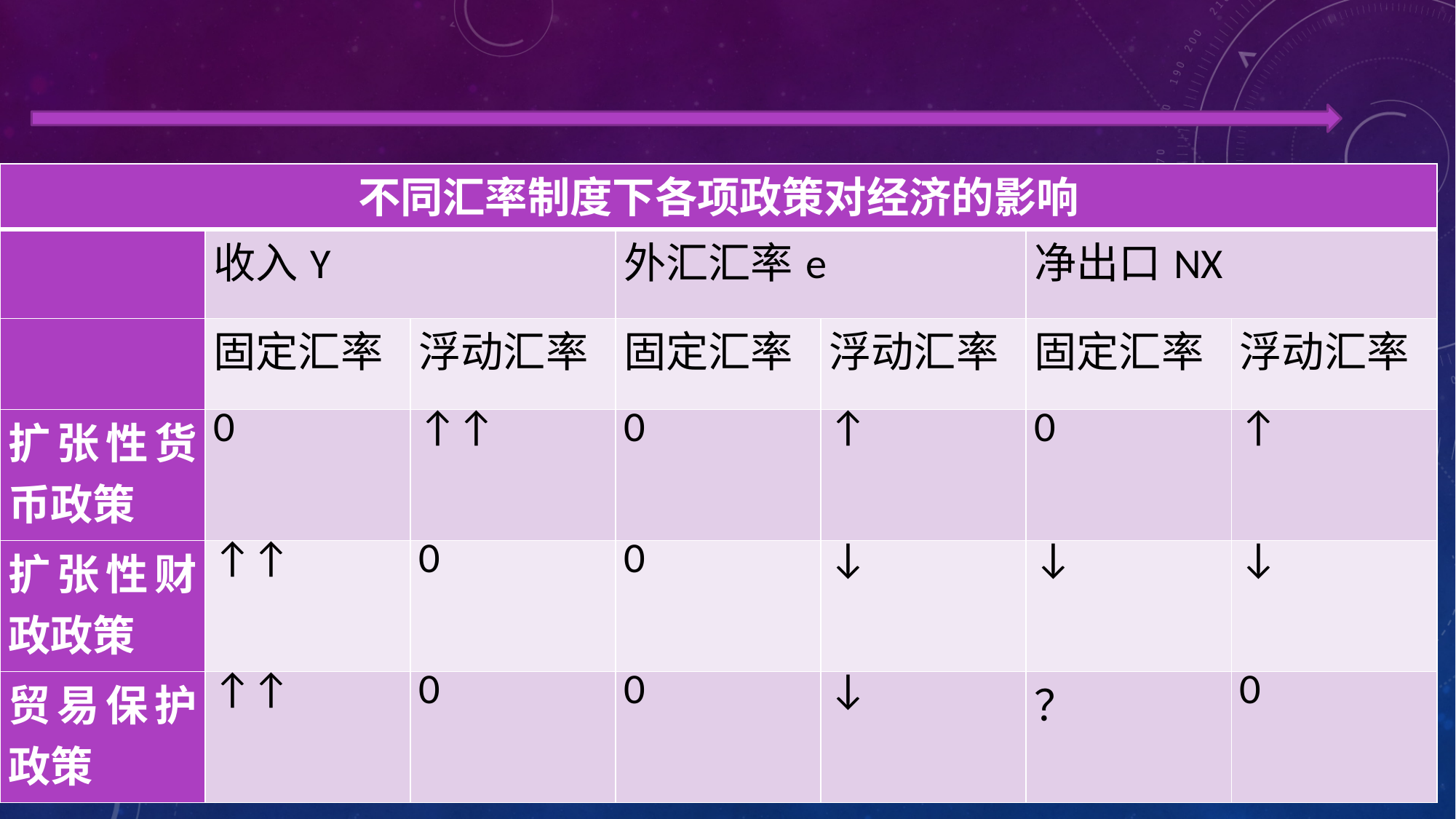

| 不同汇率制度下各项政策对经济的影响 |  |  |  |  |  |  |
| --- | --- | --- | --- | --- | --- | --- |
|  | 收入Y |  | 外汇汇率e |  | 净出口NX |  |
|  | 固定汇率 | 浮动汇率 | 固定汇率 | 浮动汇率 | 固定汇率 | 浮动汇率 |
| 扩张性货币政策 | 0 | ↑↑ | 0 | ↑ | 0 | ↑ |
| 扩张性财政政策 | ↑↑ | 0 | 0 | ↓ | ↓ | ↓ |
| 贸易保护政策 | ↑↑ | 0 | 0 | ↓ | ？ | 0 |